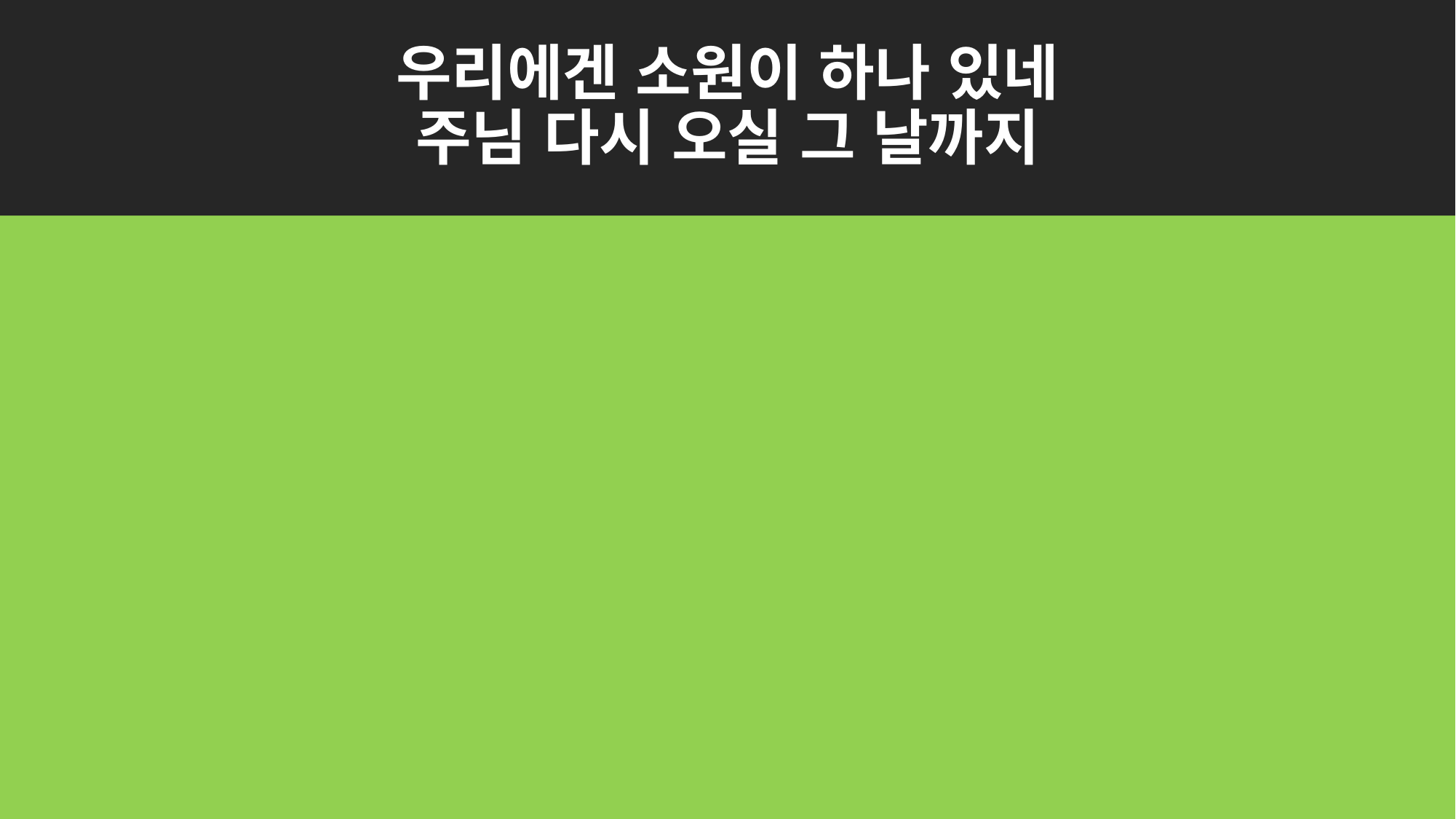

# 우리에겐 소원이 하나 있네 주님 다시 오실 그 날까지